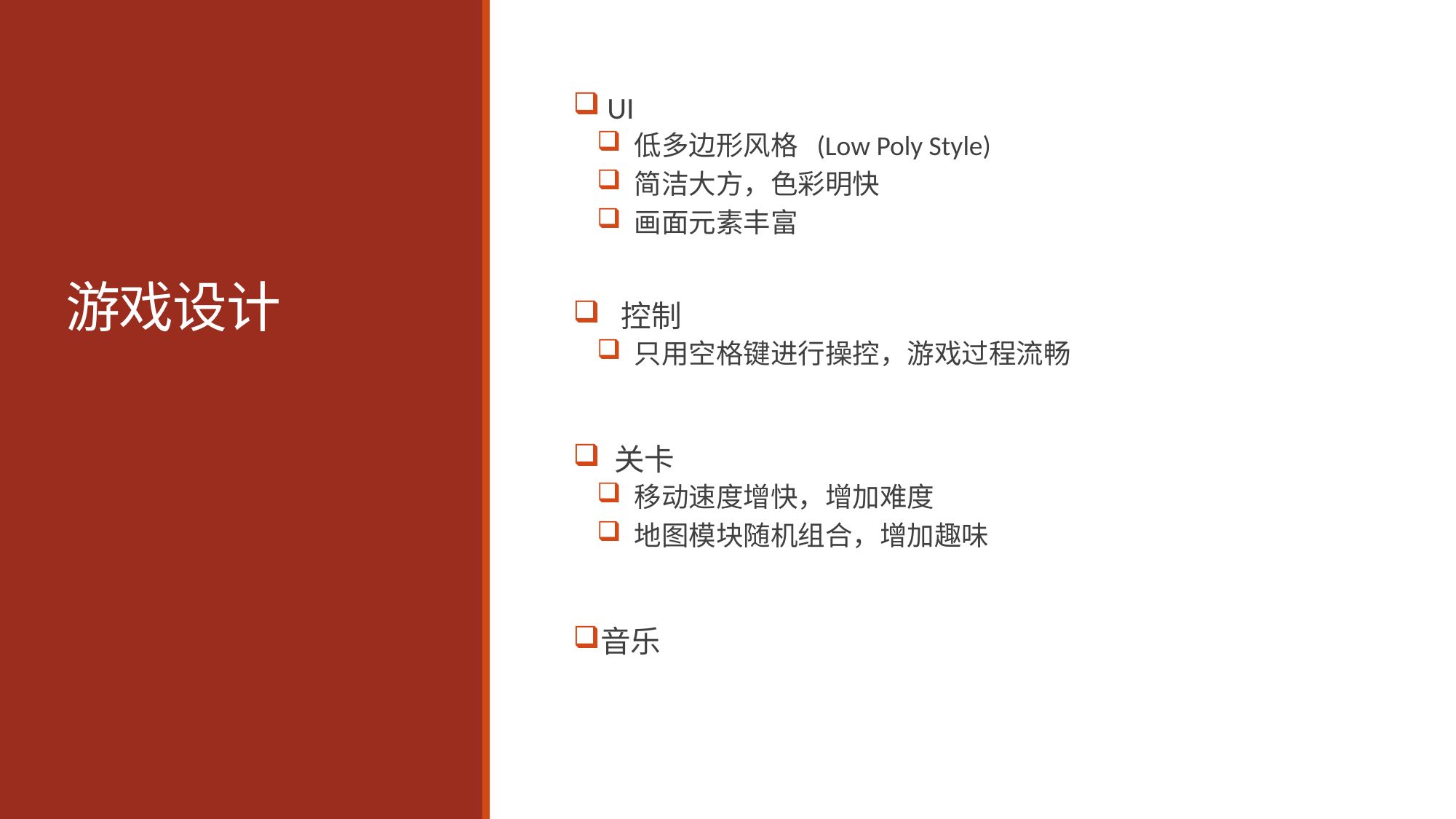

# 游戏设计
 UI
 低多边形风格  (Low Poly Style)
 简洁大方，色彩明快
 画面元素丰富

  控制
 只用空格键进行操控，游戏过程流畅

 关卡
 移动速度增快，增加难度
 地图模块随机组合，增加趣味

音乐